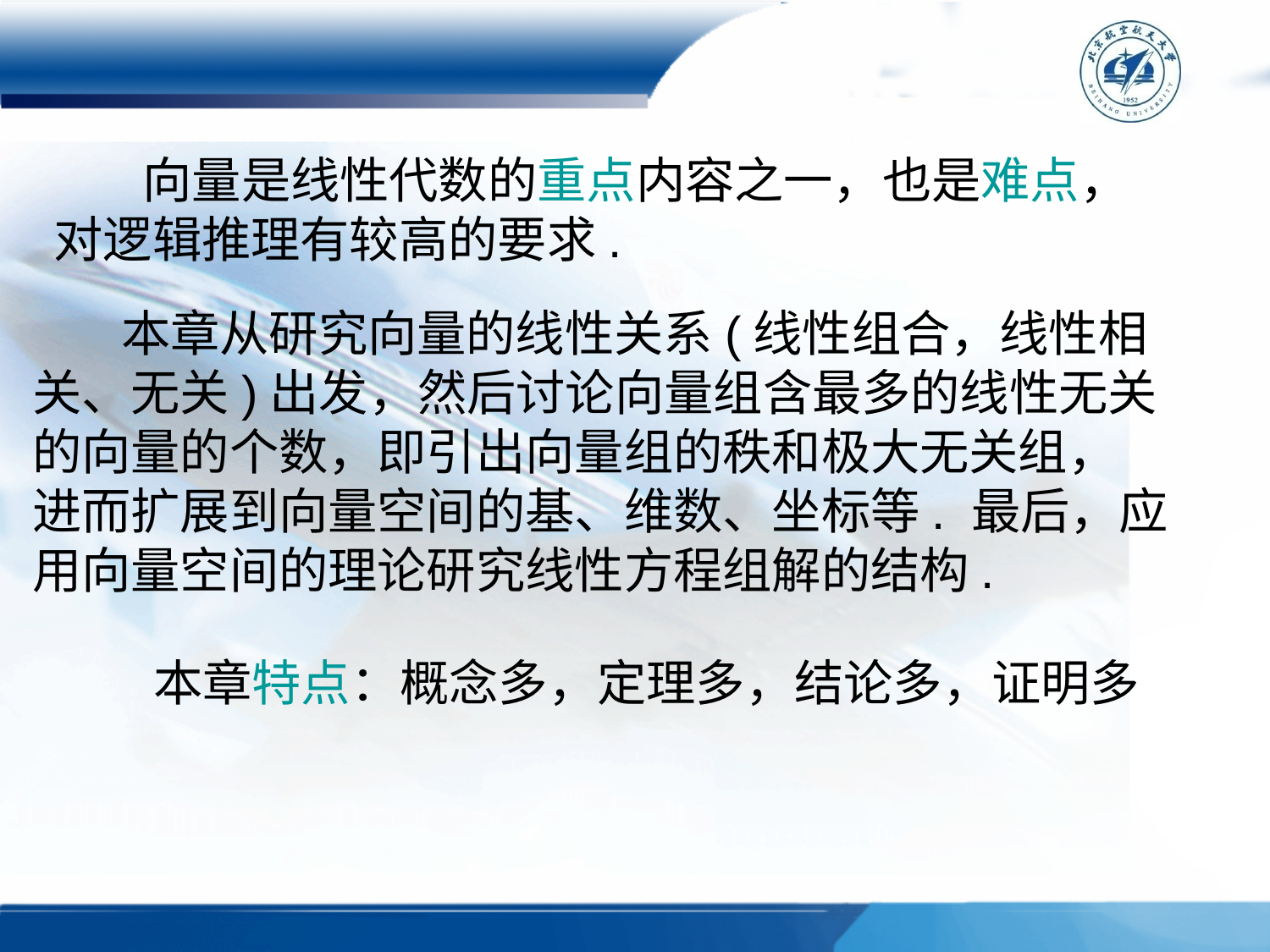

向量是线性代数的重点内容之一，也是难点，
对逻辑推理有较高的要求.
       本章从研究向量的线性关系(线性组合，线性相
关、无关)出发，然后讨论向量组含最多的线性无关
的向量的个数，即引出向量组的秩和极大无关组，
进而扩展到向量空间的基、维数、坐标等. 最后，应
用向量空间的理论研究线性方程组解的结构.
       本章特点：概念多，定理多，结论多，证明多